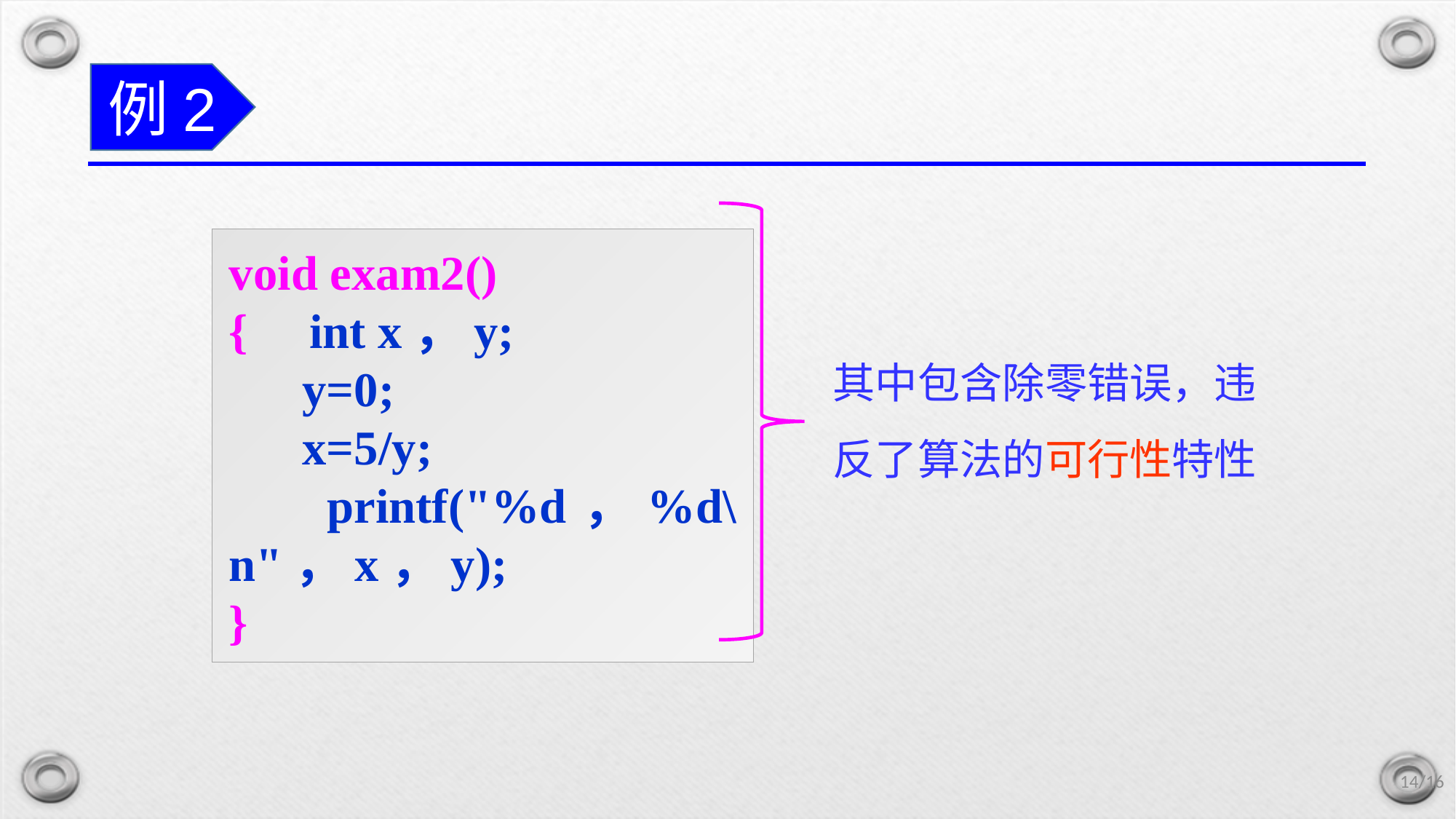

例2

void exam2()
{     int x，y;
      y=0;
      x=5/y;
      printf("%d，%d\n"，x，y);
}
其中包含除零错误，违反了算法的可行性特性
14/16